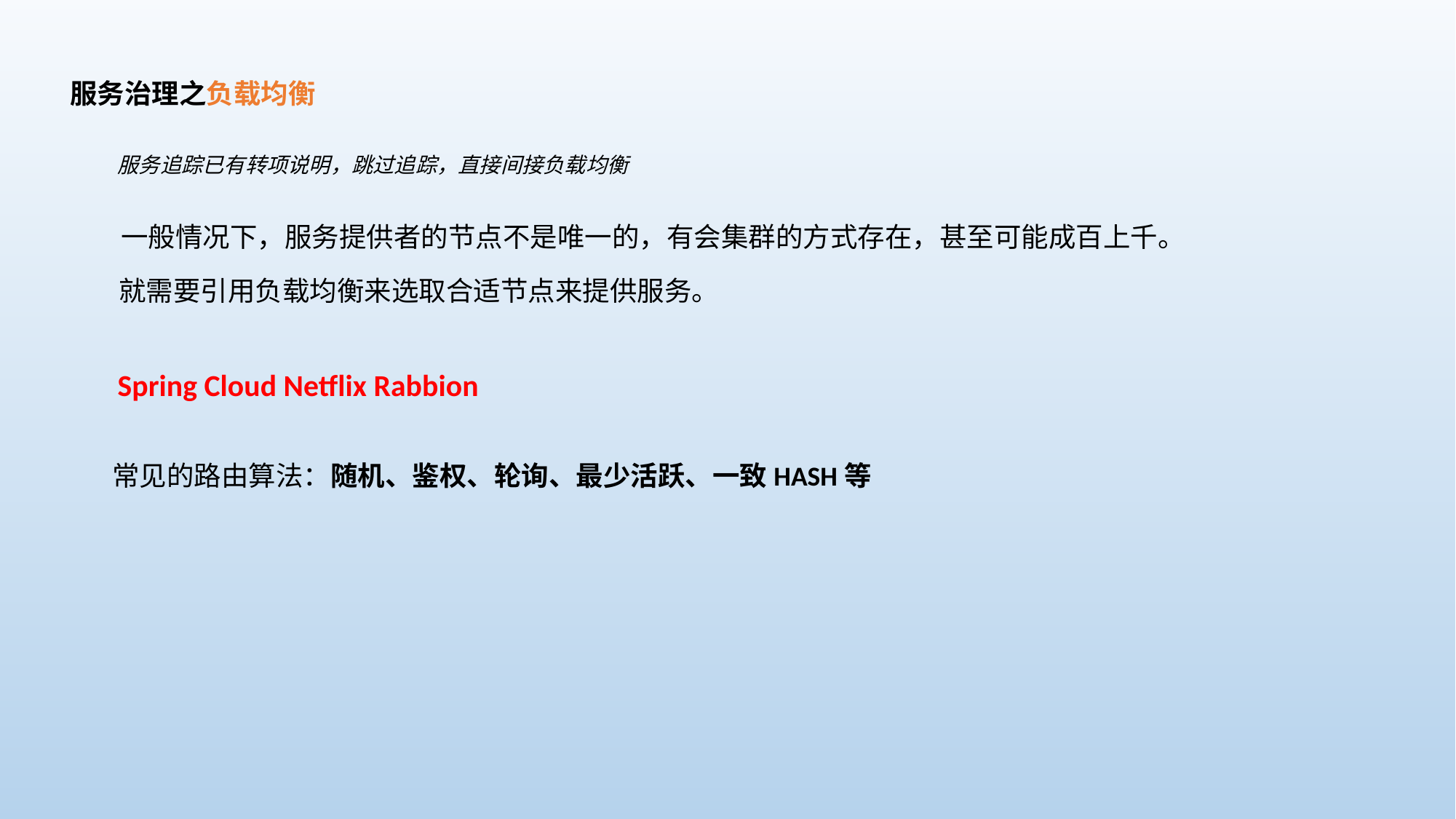

服务治理之负载均衡
服务追踪已有转项说明，跳过追踪，直接间接负载均衡
一般情况下，服务提供者的节点不是唯一的，有会集群的方式存在，甚至可能成百上千。
就需要引用负载均衡来选取合适节点来提供服务。
Spring Cloud Netflix Rabbion
常见的路由算法：随机、鉴权、轮询、最少活跃、一致HASH等